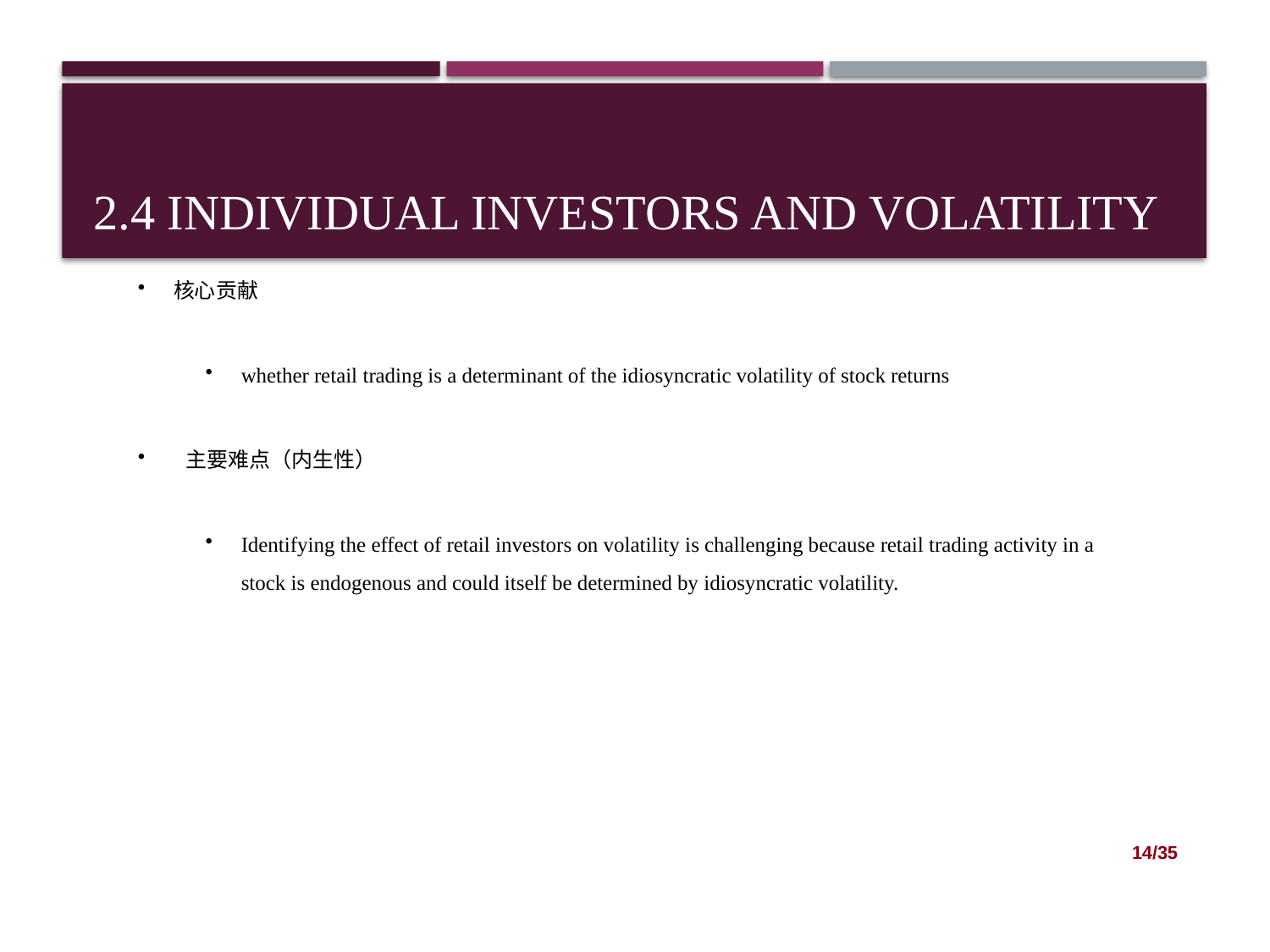

# 2.4 Individual Investors and Volatility
核心贡献

whether retail trading is a determinant of the idiosyncratic volatility of stock returns

主要难点（内生性）

Identifying the effect of retail investors on volatility is challenging because retail trading activity in a stock is endogenous and could itself be determined by idiosyncratic volatility.
14/35